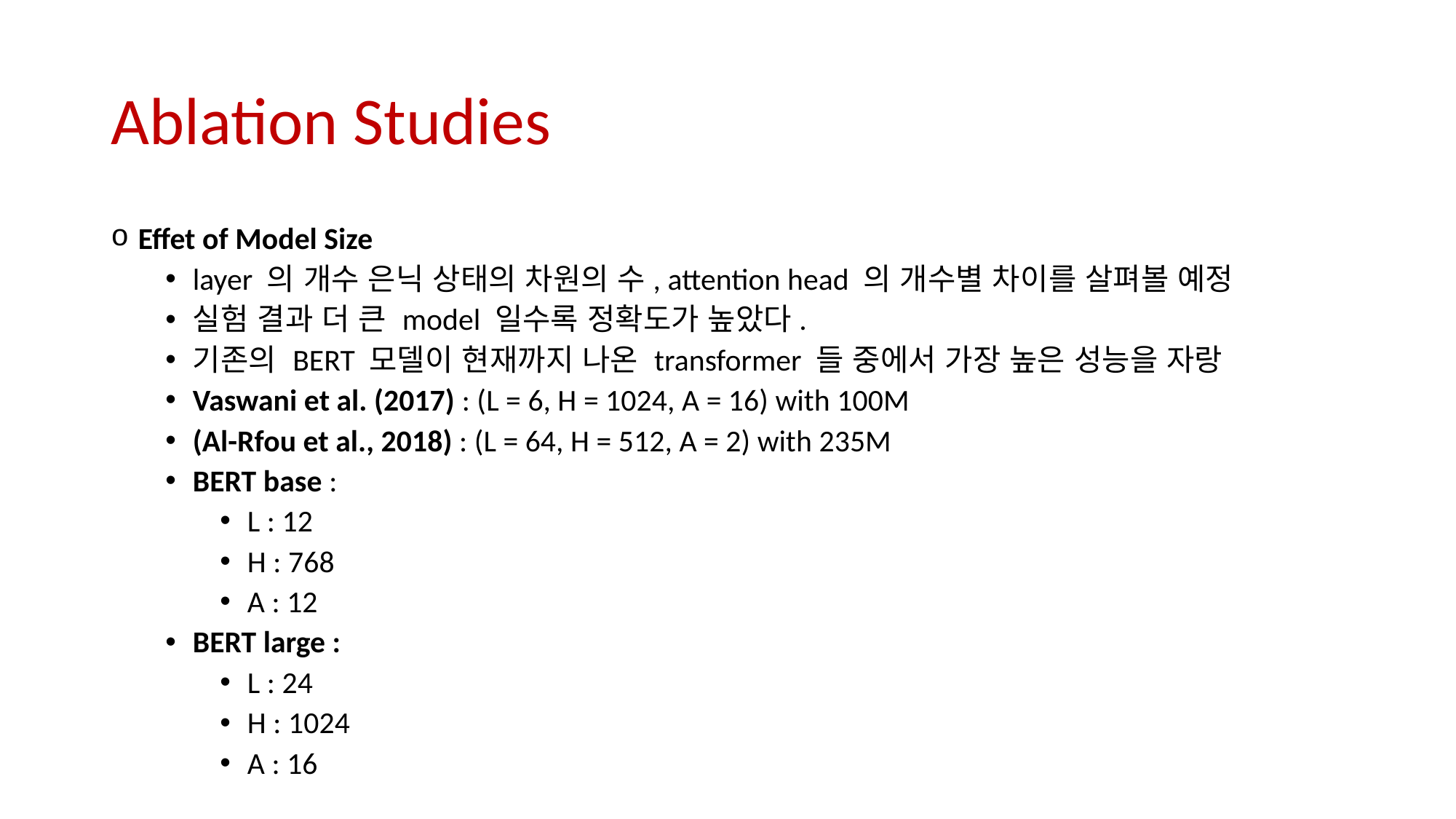

# Ablation Studies
Effet of Model Size
layer 의 개수 은닉 상태의 차원의 수, attention head 의 개수별 차이를 살펴볼 예정
실험 결과 더 큰 model 일수록 정확도가 높았다.
기존의 BERT 모델이 현재까지 나온 transformer 들 중에서 가장 높은 성능을 자랑
Vaswani et al. (2017) : (L = 6, H = 1024, A = 16) with 100M
(Al-Rfou et al., 2018) : (L = 64, H = 512, A = 2) with 235M
BERT base :
L : 12
H : 768
A : 12
BERT large :
L : 24
H : 1024
A : 16